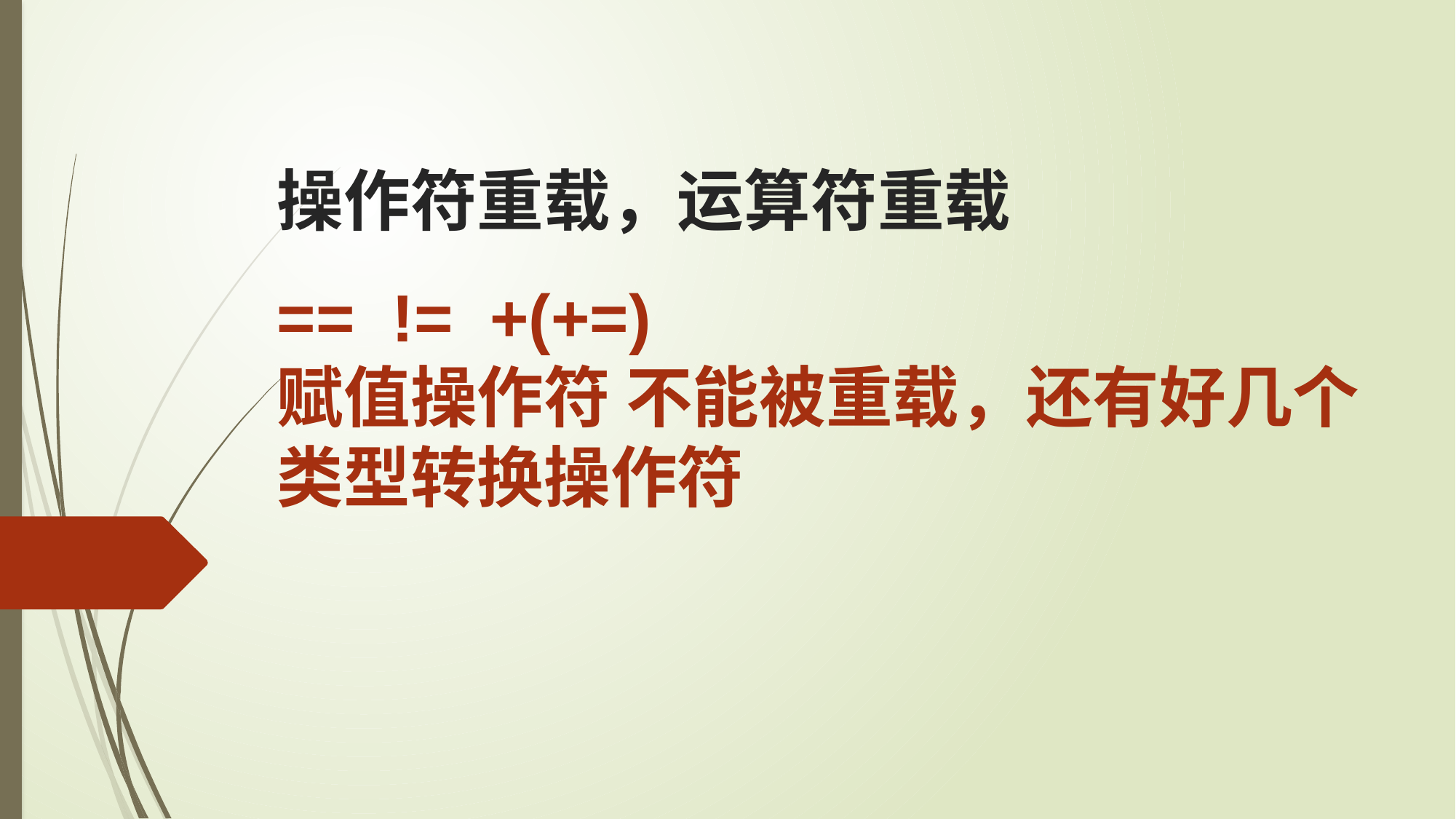

操作符重载，运算符重载

==  !=  +(+=)
赋值操作符 不能被重载，还有好几个
类型转换操作符